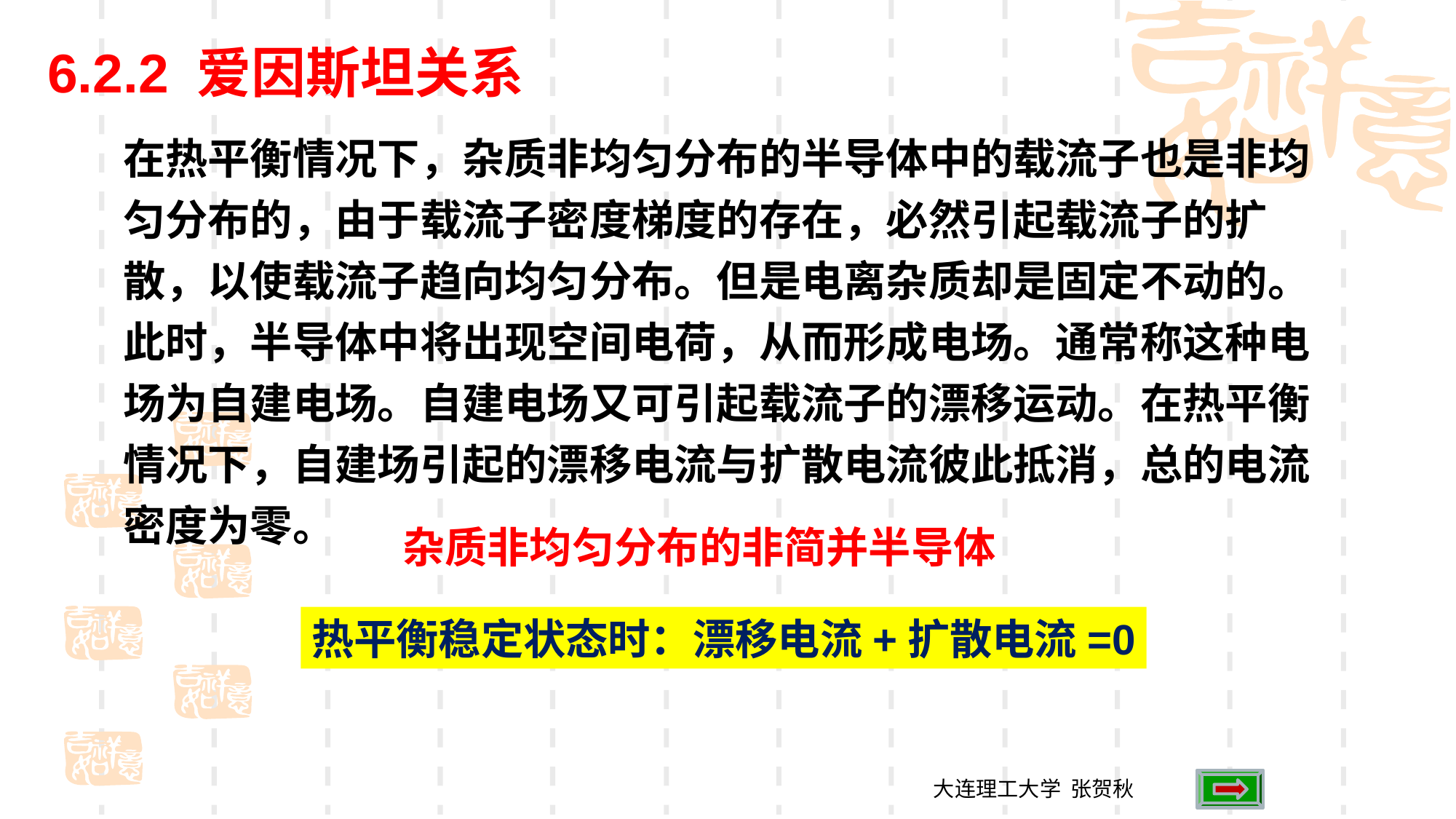

6.2.2 爱因斯坦关系
在热平衡情况下，杂质非均匀分布的半导体中的载流子也是非均匀分布的，由于载流子密度梯度的存在，必然引起载流子的扩散，以使载流子趋向均匀分布。但是电离杂质却是固定不动的。此时，半导体中将出现空间电荷，从而形成电场。通常称这种电场为自建电场。自建电场又可引起载流子的漂移运动。在热平衡情况下，自建场引起的漂移电流与扩散电流彼此抵消，总的电流密度为零。
杂质非均匀分布的非简并半导体
热平衡稳定状态时：漂移电流+扩散电流=0

大连理工大学  张贺秋